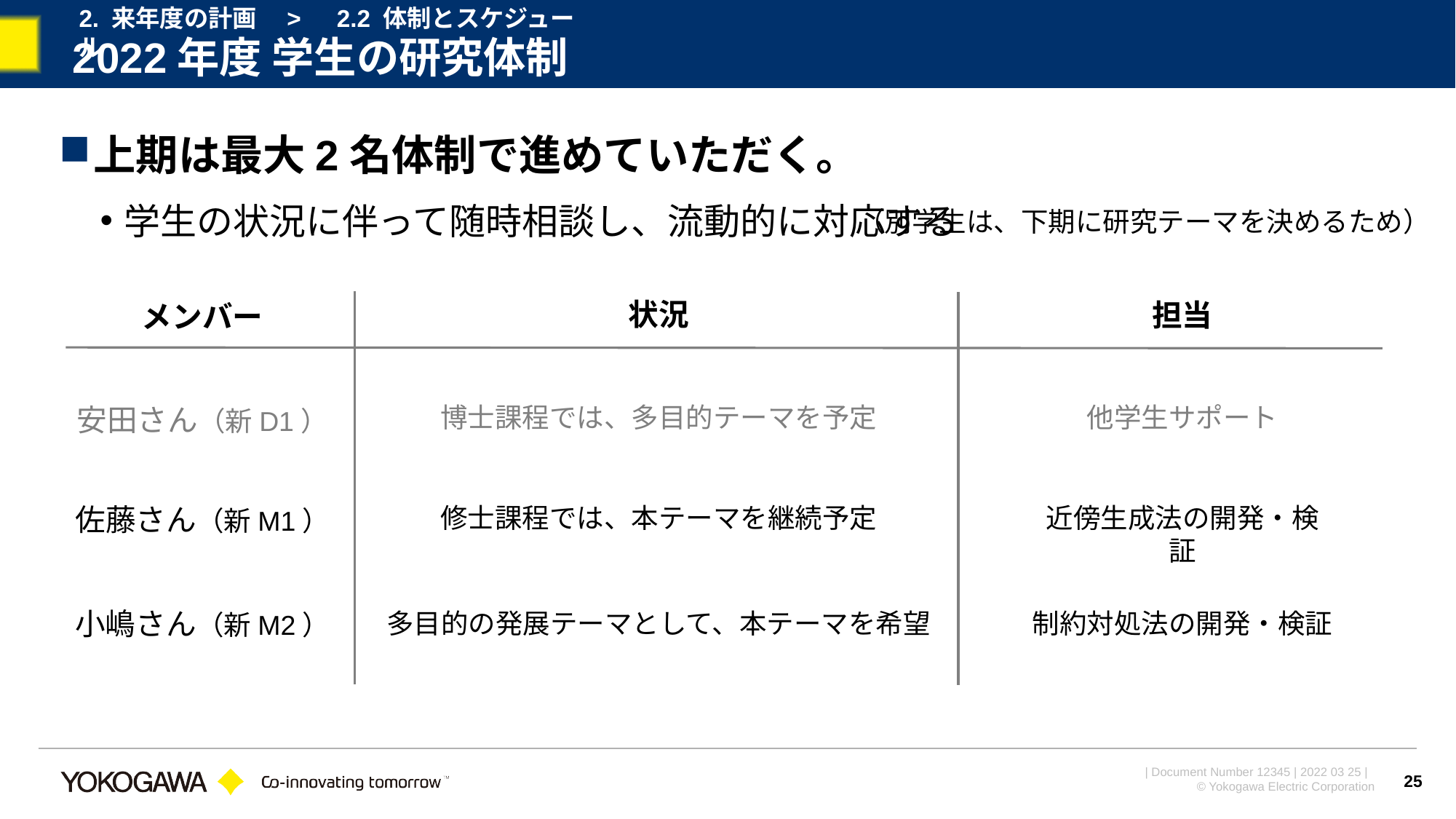

2. 来年度の計画　>　2.2 体制とスケジュール
# 2022年度 学生の研究体制
上期は最大2名体制で進めていただく。
学生の状況に伴って随時相談し、流動的に対応する
（別学生は、下期に研究テーマを決めるため）
状況
担当
メンバー
安田さん（新D1）
博士課程では、多目的テーマを予定
他学生サポート
佐藤さん（新M1）
修士課程では、本テーマを継続予定
近傍生成法の開発・検証
小嶋さん（新M2）
多目的の発展テーマとして、本テーマを希望
制約対処法の開発・検証
25